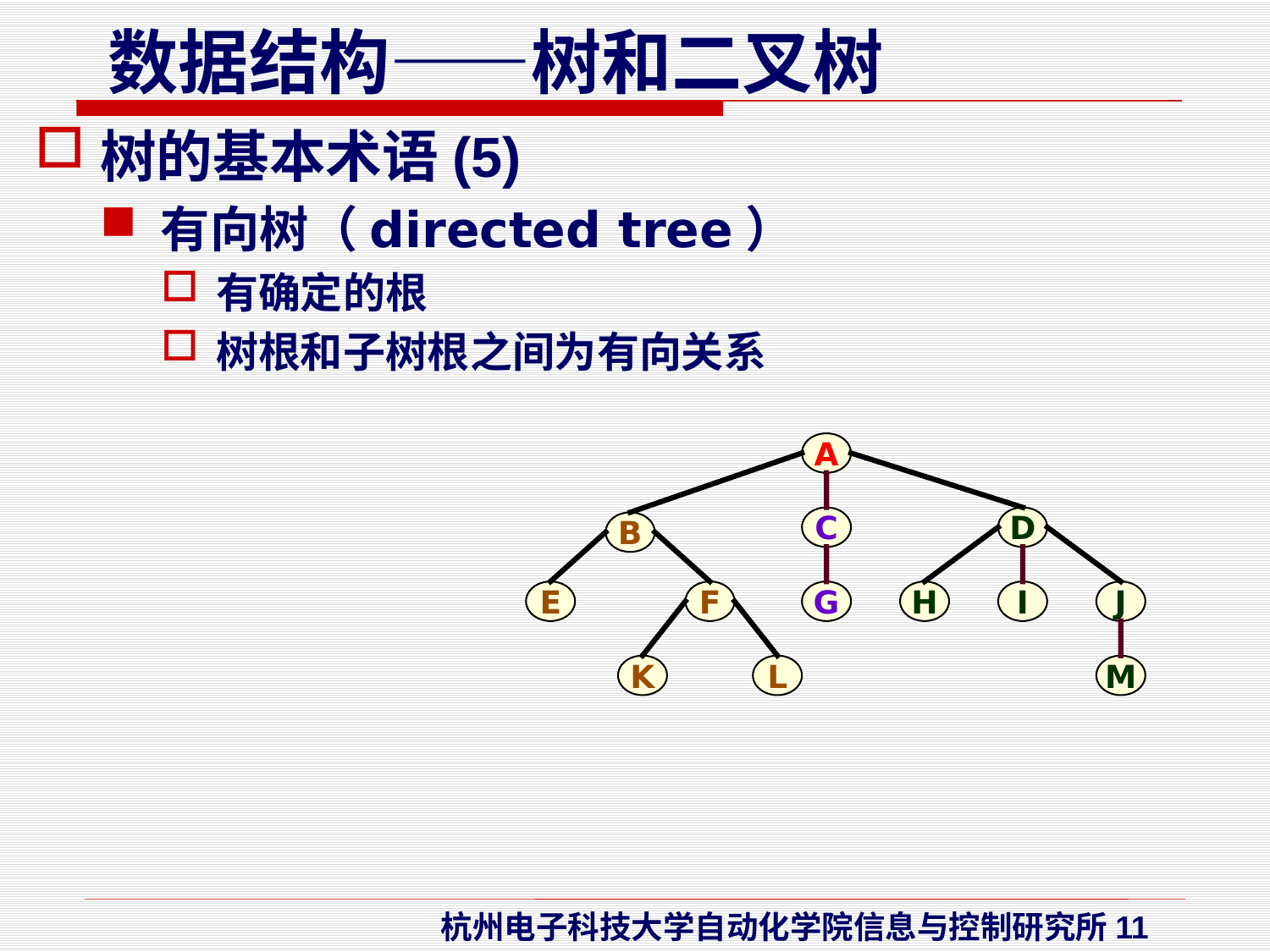

树的基本术语(5)
有向树（directed tree）
有确定的根
树根和子树根之间为有向关系
A

C
D
B

E
F
G
H
I
J

K
L
M